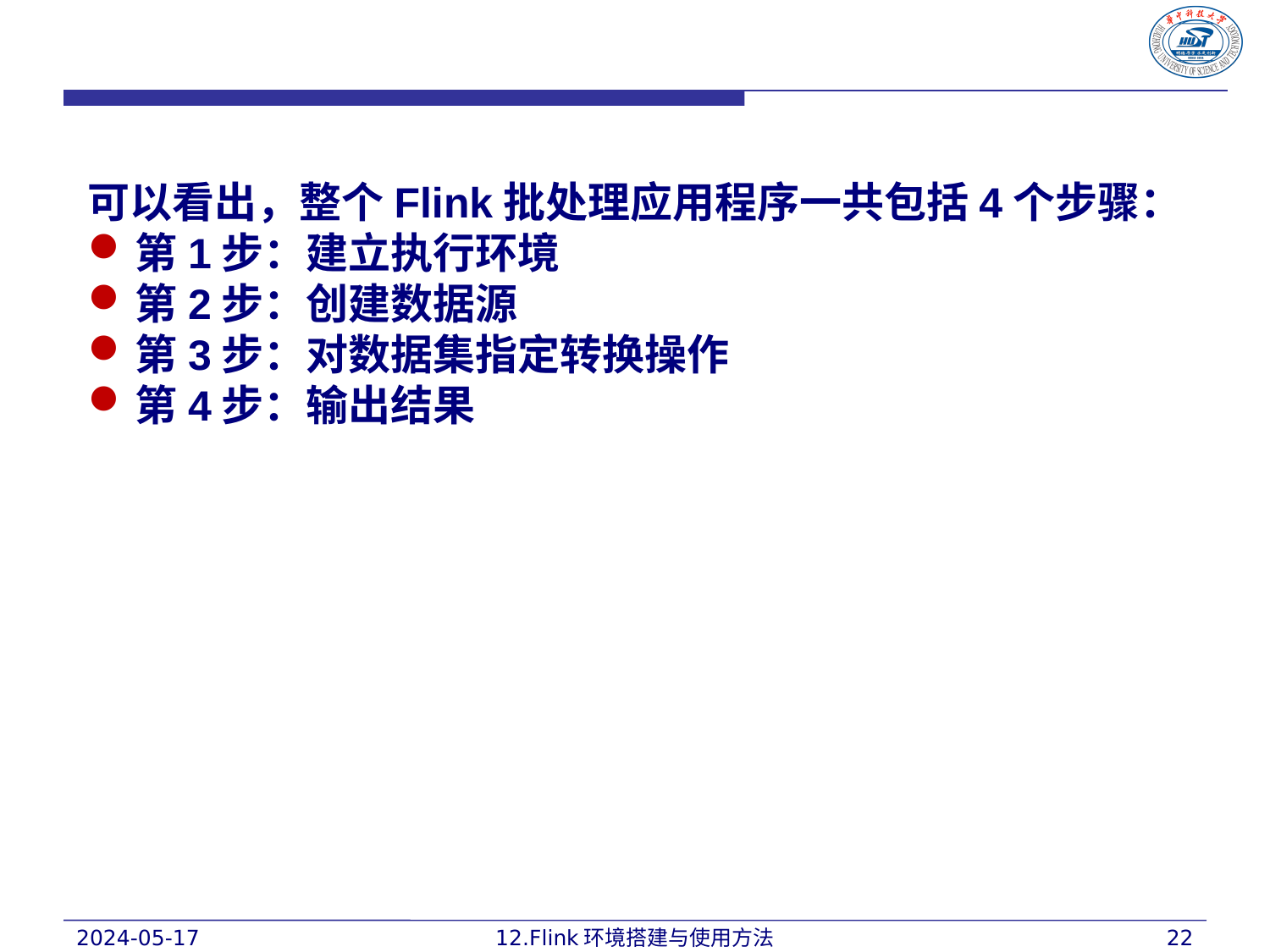

可以看出，整个Flink批处理应用程序一共包括4个步骤：
第1步：建立执行环境
第2步：创建数据源
第3步：对数据集指定转换操作
第4步：输出结果
2024-05-17
12.Flink环境搭建与使用方法
22